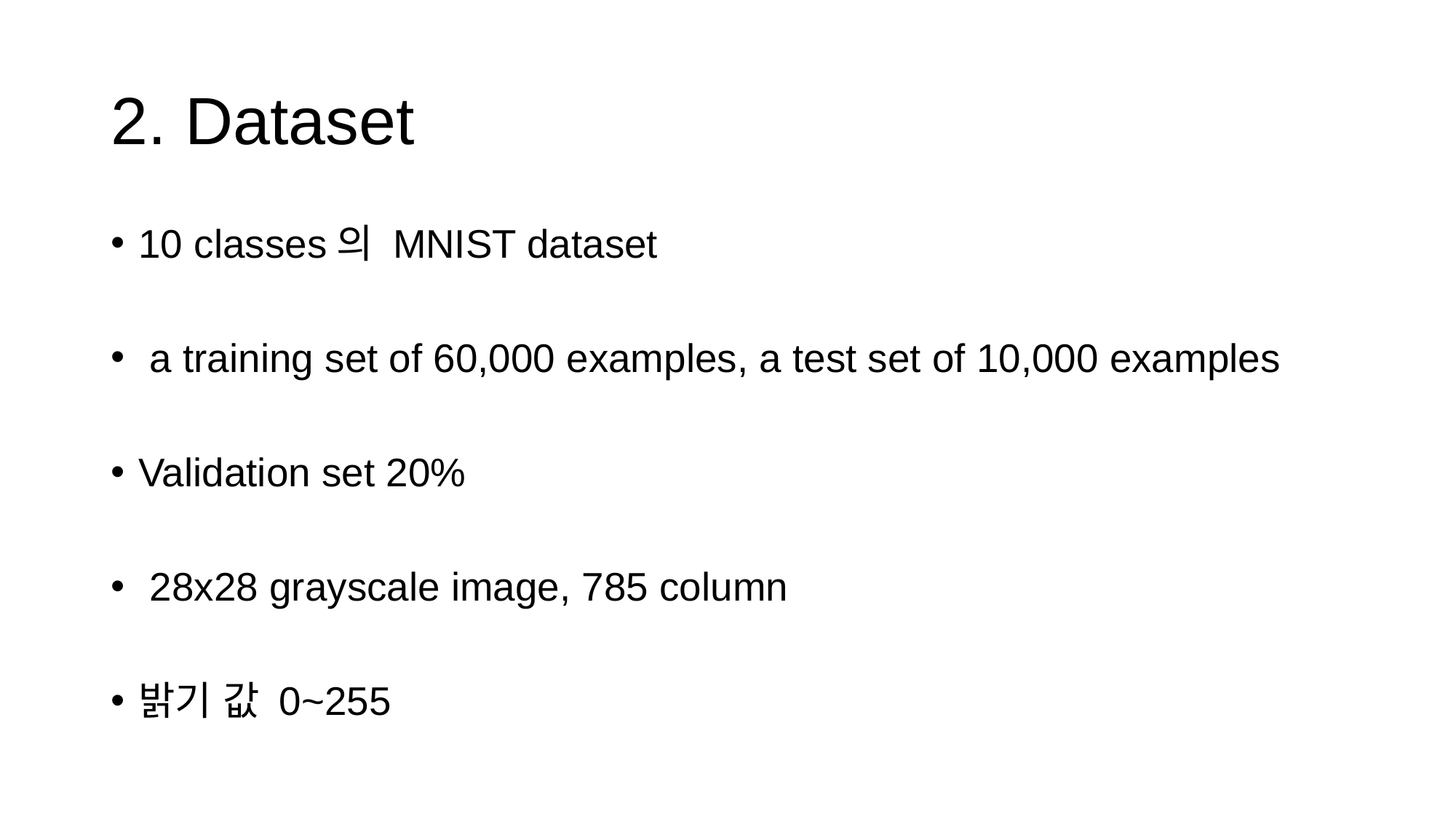

# 2. Dataset
10 classes의 MNIST dataset

 a training set of 60,000 examples, a test set of 10,000 examples

Validation set 20%

 28x28 grayscale image, 785 column

밝기 값 0~255